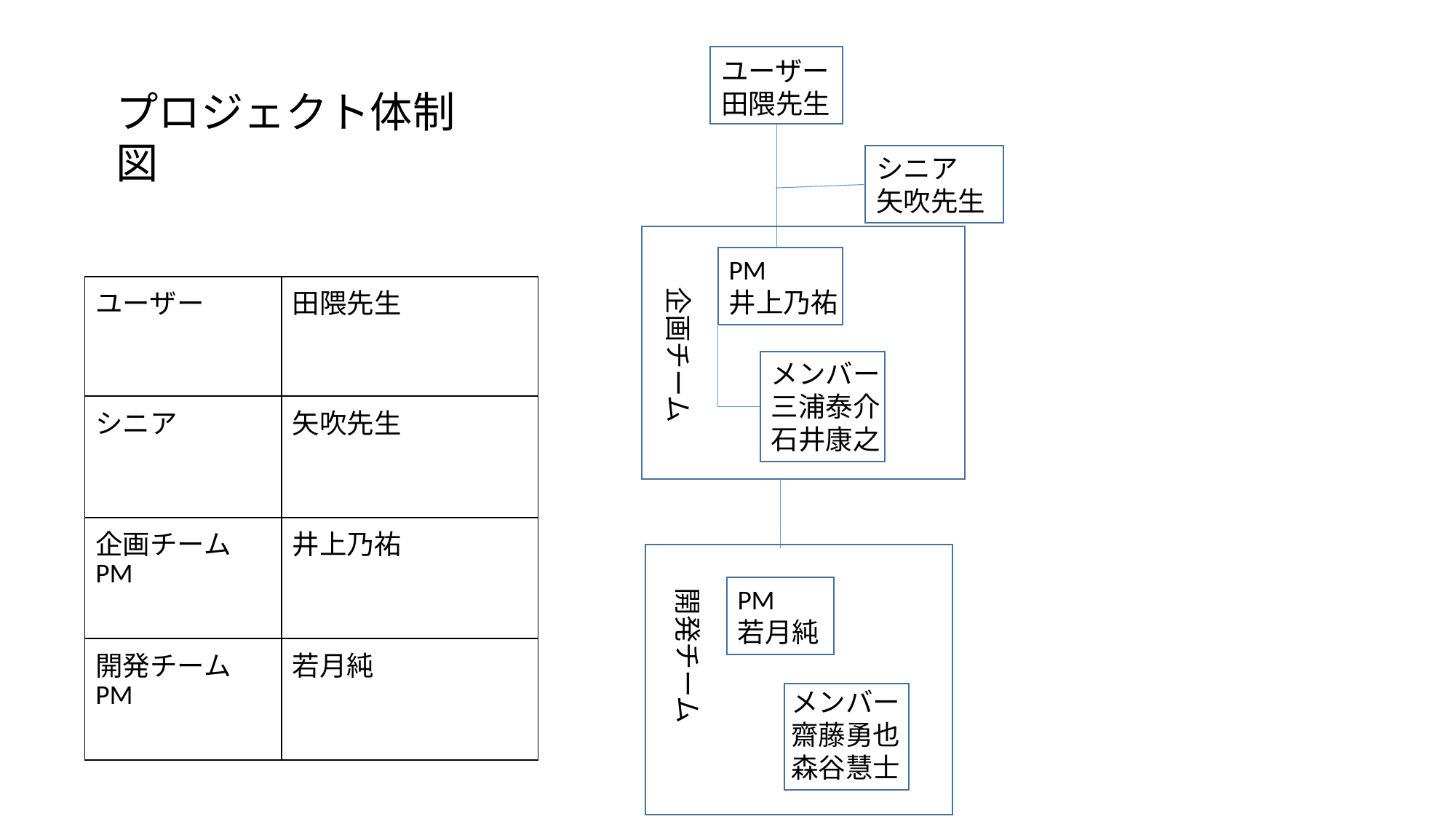

ユーザー
田隈先生
プロジェクト体制図
シニア
矢吹先生

PM
井上乃祐

| ユーザー | 田隈先生 |
| --- | --- |
| シニア | 矢吹先生 |
| 企画チームPM | 井上乃祐 |
| 開発チームPM | 若月純 |
企画チーム
メンバー
三浦泰介
石井康之

開発チーム
PM
若月純

メンバー
齋藤勇也
森谷慧士